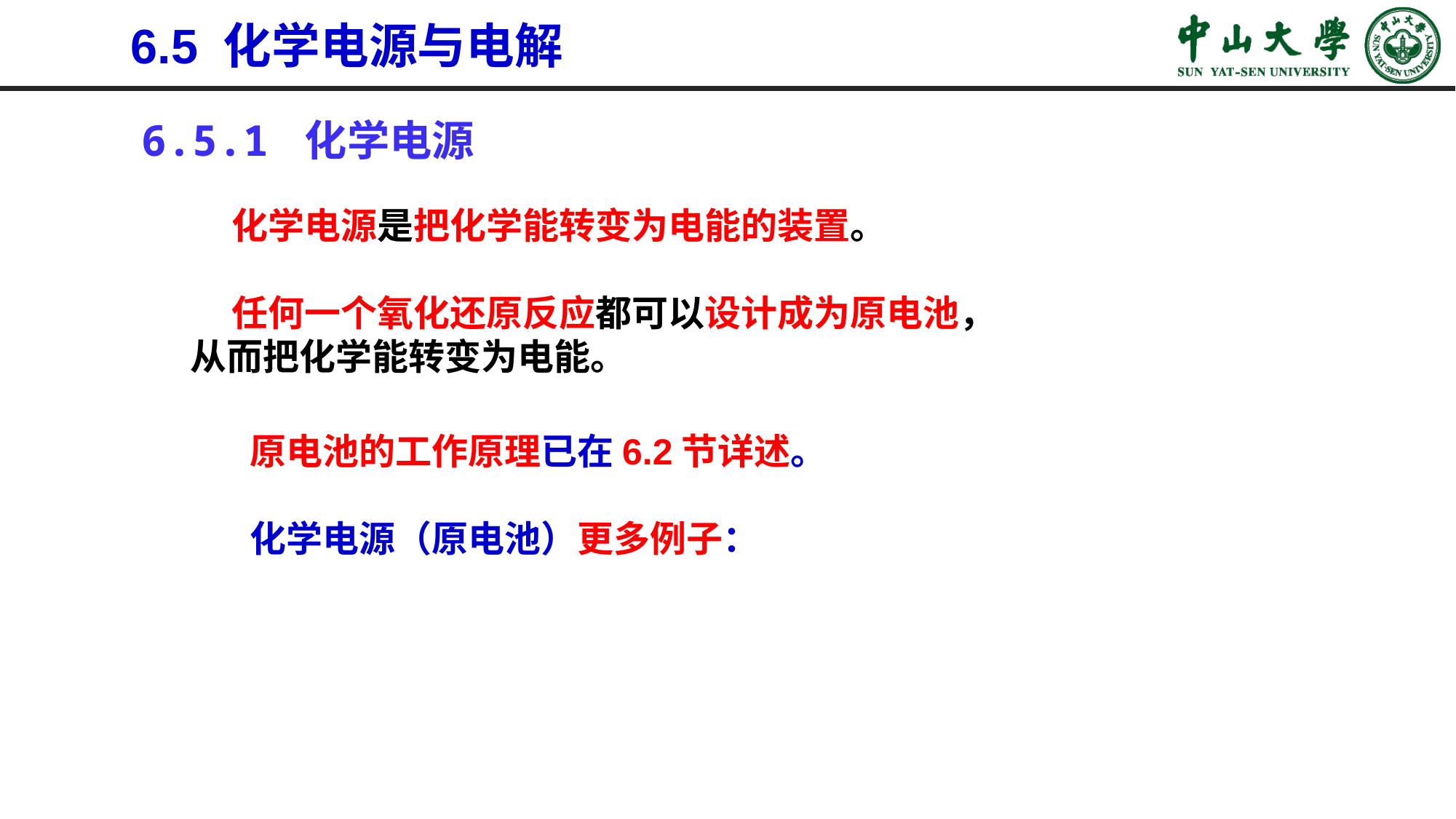

6.5 化学电源与电解
6.5.1 化学电源
    化学电源是把化学能转变为电能的装置。

    任何一个氧化还原反应都可以设计成为原电池，
从而把化学能转变为电能。
原电池的工作原理已在6.2节详述。

化学电源（原电池）更多例子：